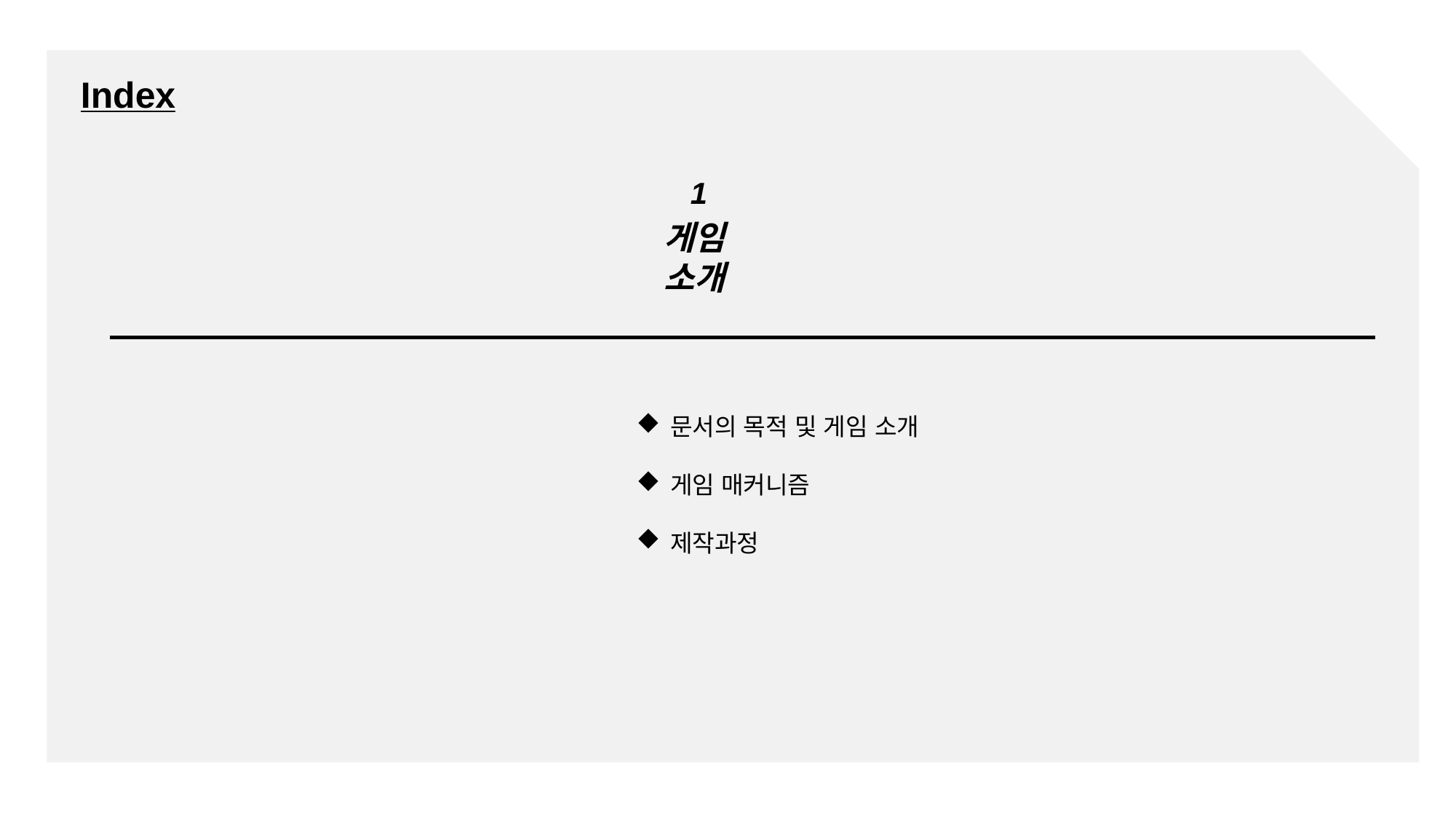

# Index
1
게임 소개
문서의 목적 및 게임 소개

게임 매커니즘

제작과정